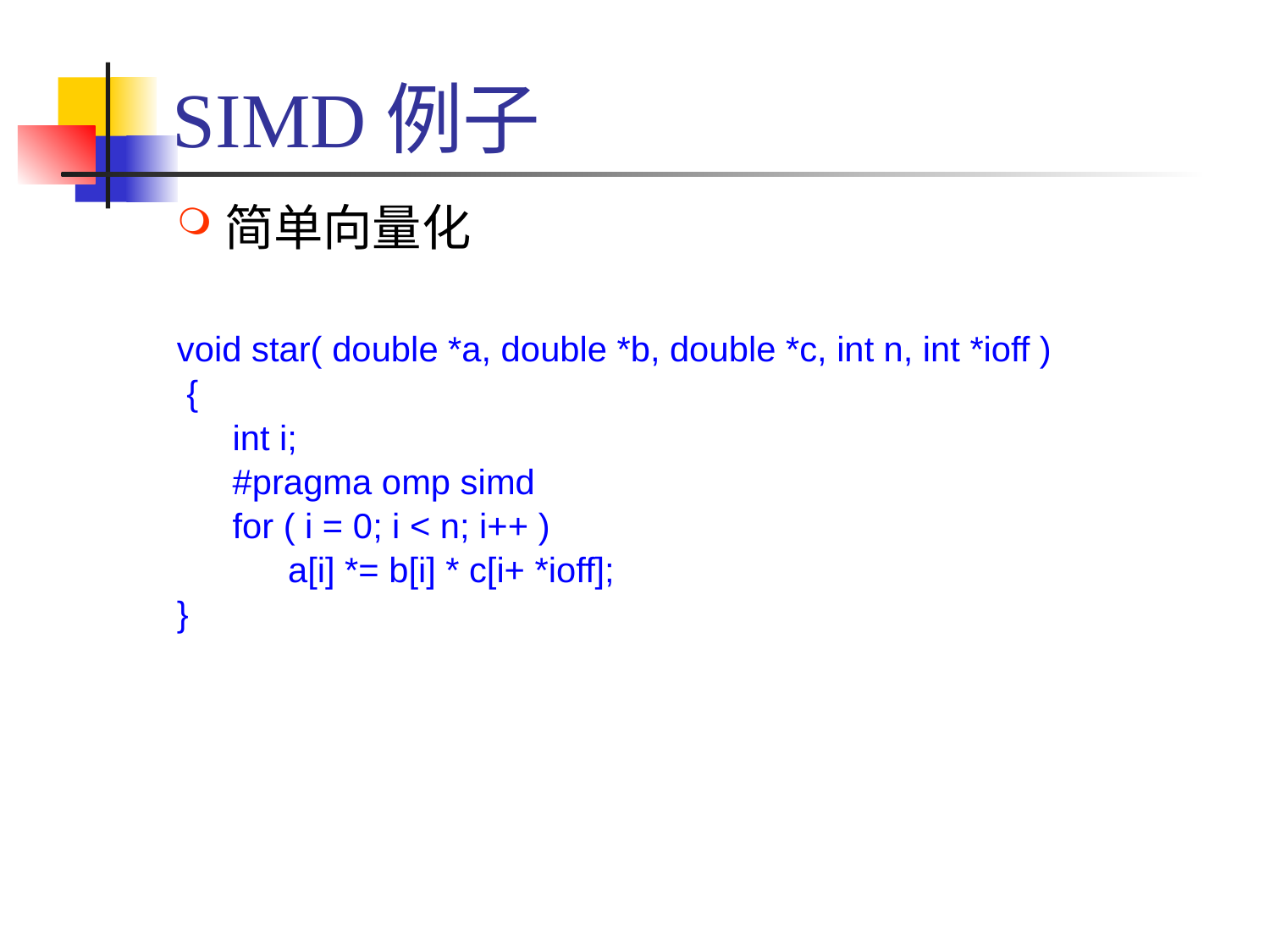

# SIMD例子
简单向量化

void star( double *a, double *b, double *c, int n, int *ioff )
 {
int i;
#pragma omp simd
for ( i = 0; i < n; i++ )
a[i] *= b[i] * c[i+ *ioff];
}